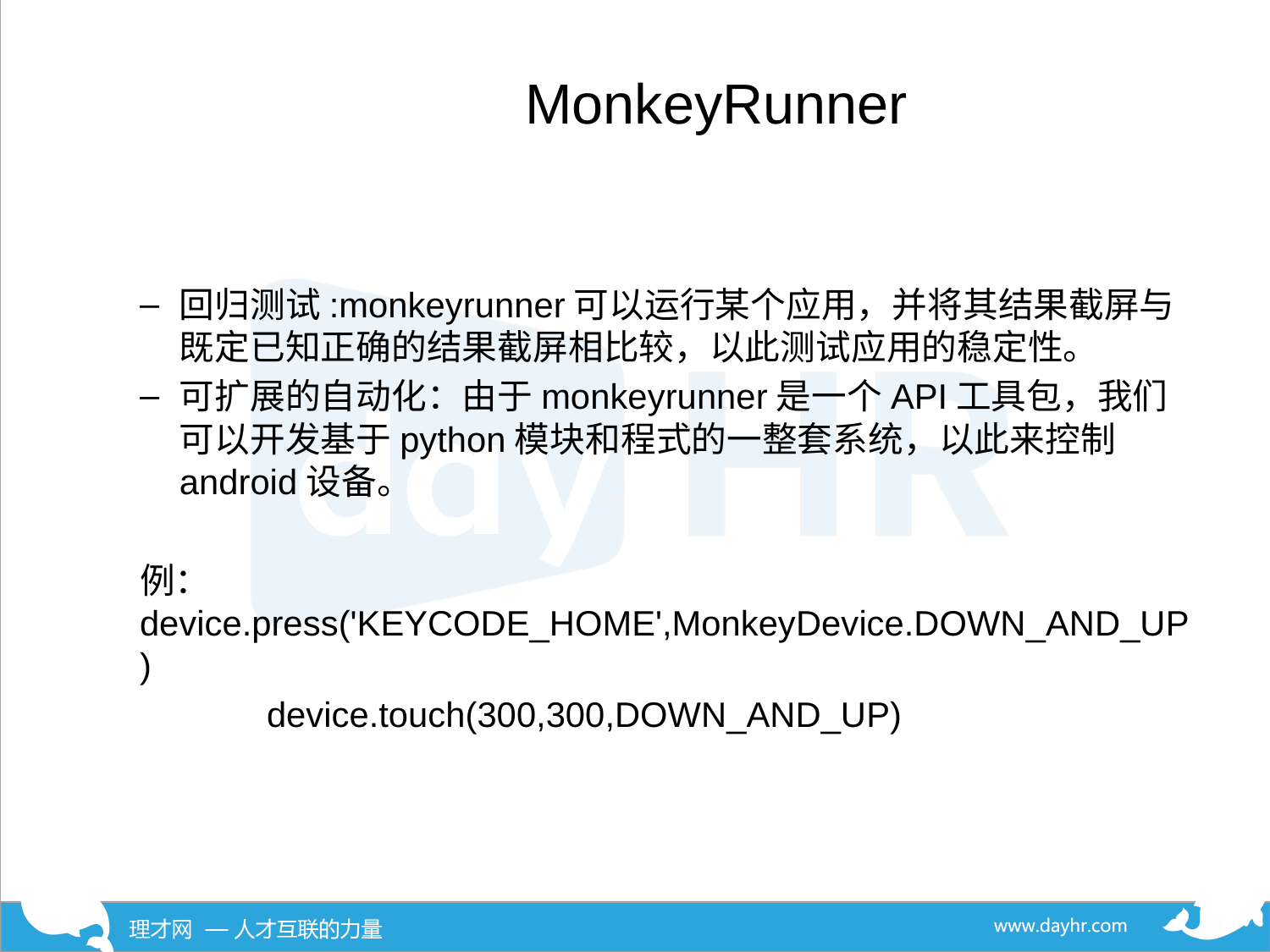

# MonkeyRunner
回归测试:monkeyrunner可以运行某个应用，并将其结果截屏与既定已知正确的结果截屏相比较，以此测试应用的稳定性。
可扩展的自动化：由于monkeyrunner是一个API工具包，我们可以开发基于python模块和程式的一整套系统，以此来控制android设备。

例： device.press('KEYCODE_HOME',MonkeyDevice.DOWN_AND_UP)
	device.touch(300,300,DOWN_AND_UP)